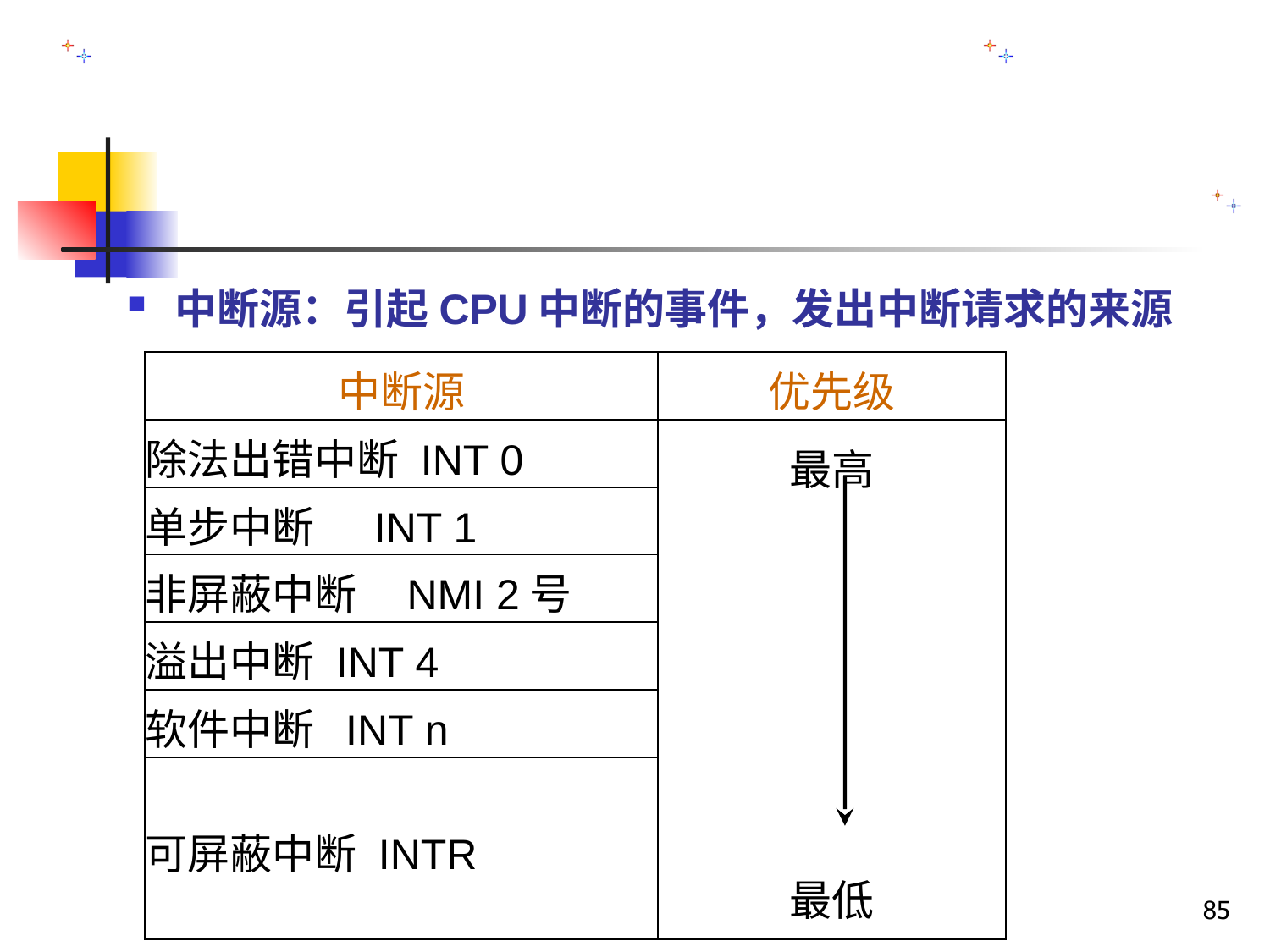

中断源：引起CPU中断的事件，发出中断请求的来源
| 中断源 | 优先级 |
| --- | --- |
| 除法出错中断 INT 0 | 最高 最低 |
| 单步中断 INT 1 |  |
| 非屏蔽中断 NMI 2号 |  |
| 溢出中断 INT 4 |  |
| 软件中断 INT n |  |
| 可屏蔽中断 INTR |  |

85